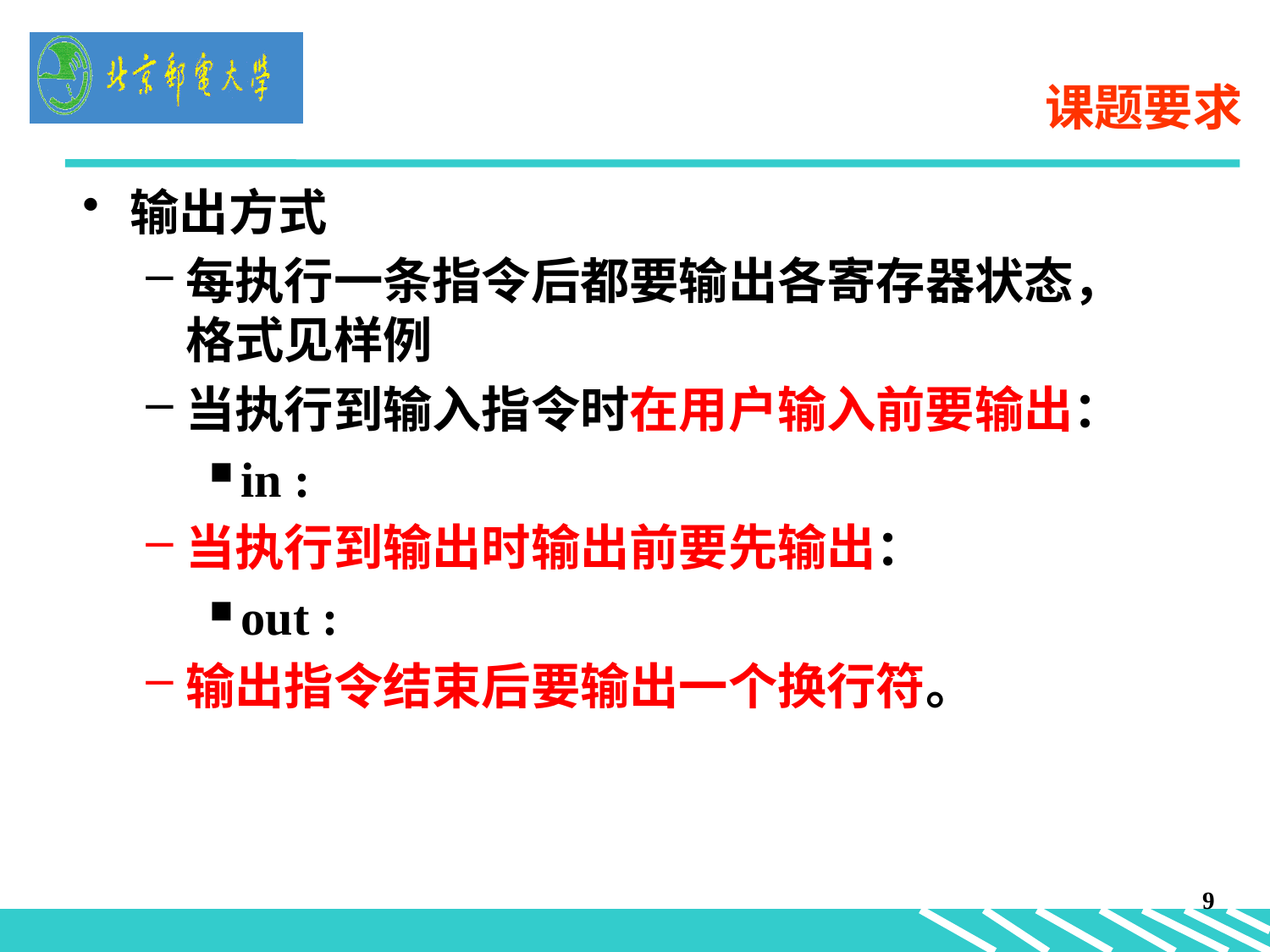

# 课题要求
输出方式
每执行一条指令后都要输出各寄存器状态，格式见样例
当执行到输入指令时在用户输入前要输出：
in :
当执行到输出时输出前要先输出：
out :
输出指令结束后要输出一个换行符。

9